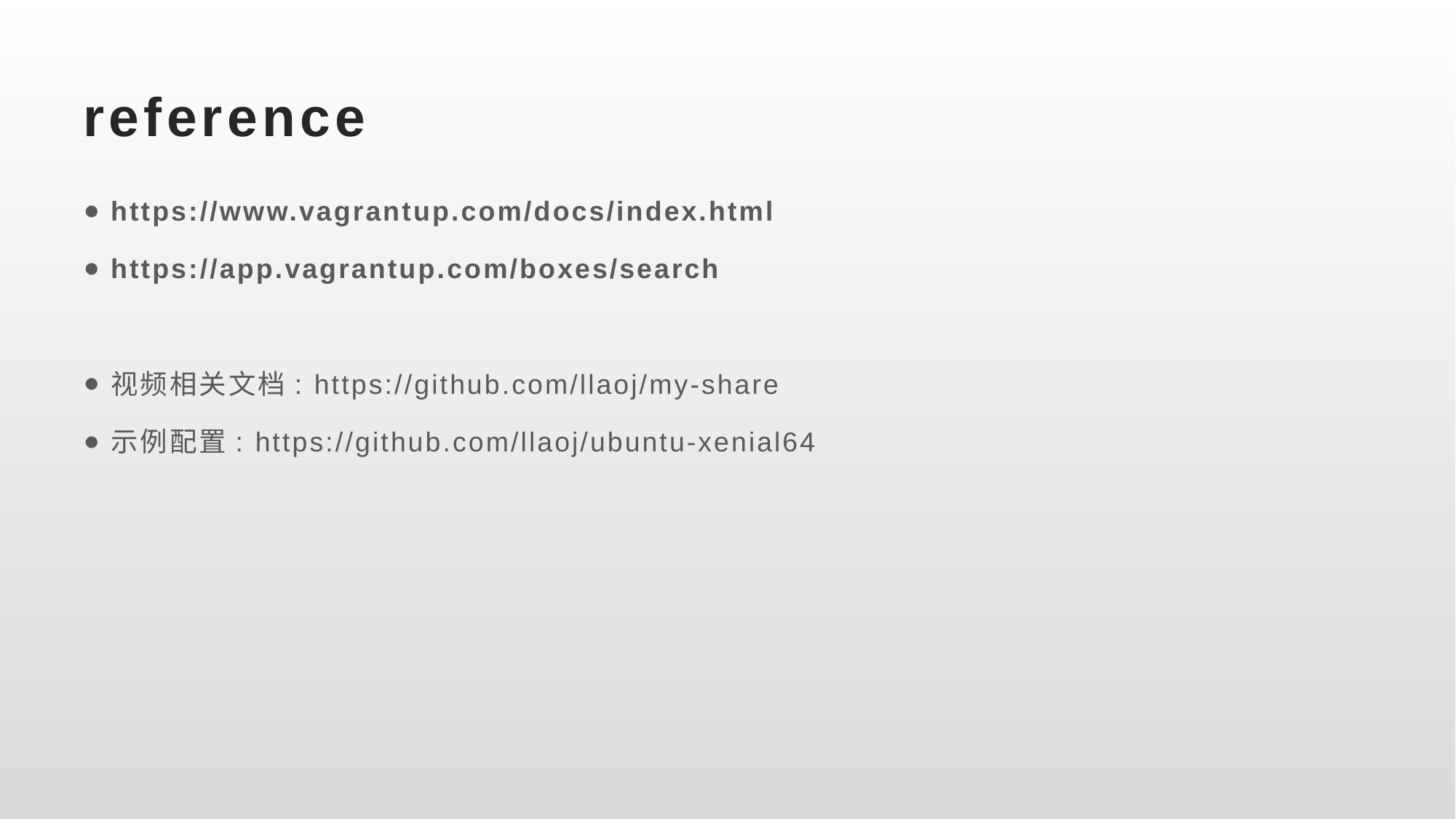

# reference
https://www.vagrantup.com/docs/index.html
https://app.vagrantup.com/boxes/search

视频相关文档: https://github.com/llaoj/my-share
示例配置: https://github.com/llaoj/ubuntu-xenial64